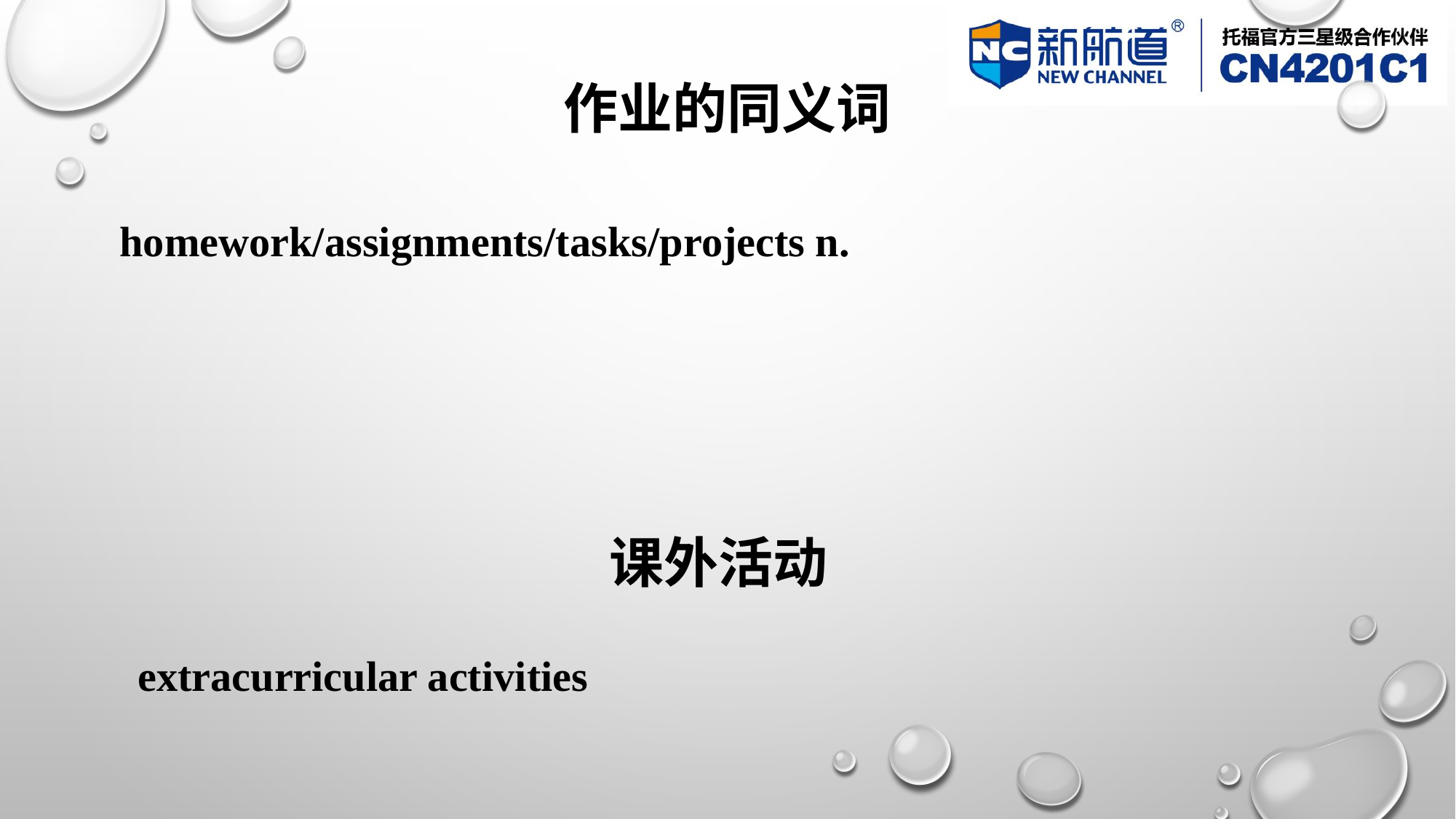

# 作业的同义词
homework/assignments/tasks/projects n.
课外活动
extracurricular activities